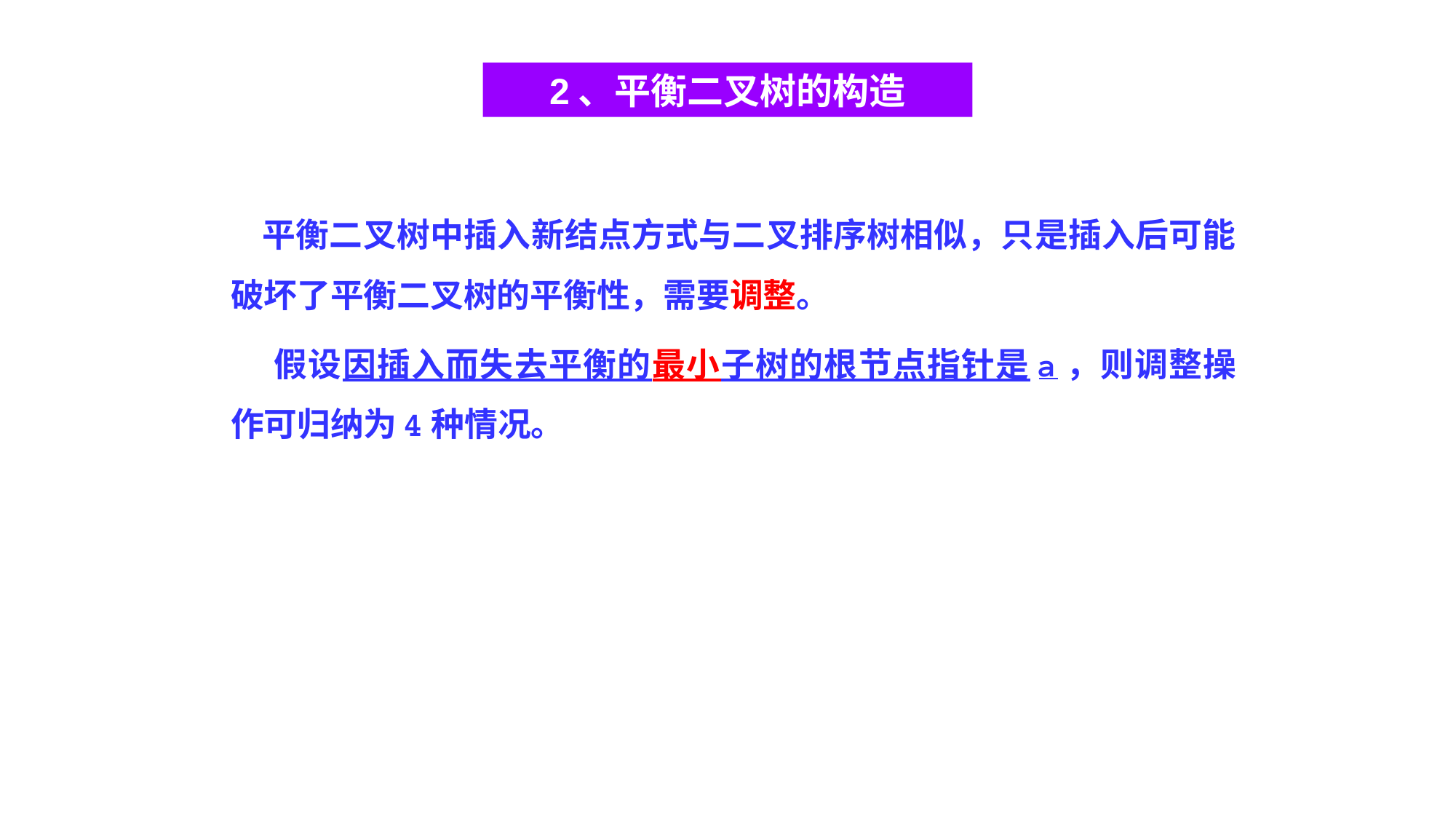

2、平衡二叉树的构造
   平衡二叉树中插入新结点方式与二叉排序树相似，只是插入后可能破坏了平衡二叉树的平衡性，需要调整。
　 假设因插入而失去平衡的最小子树的根节点指针是a，则调整操作可归纳为4种情况。